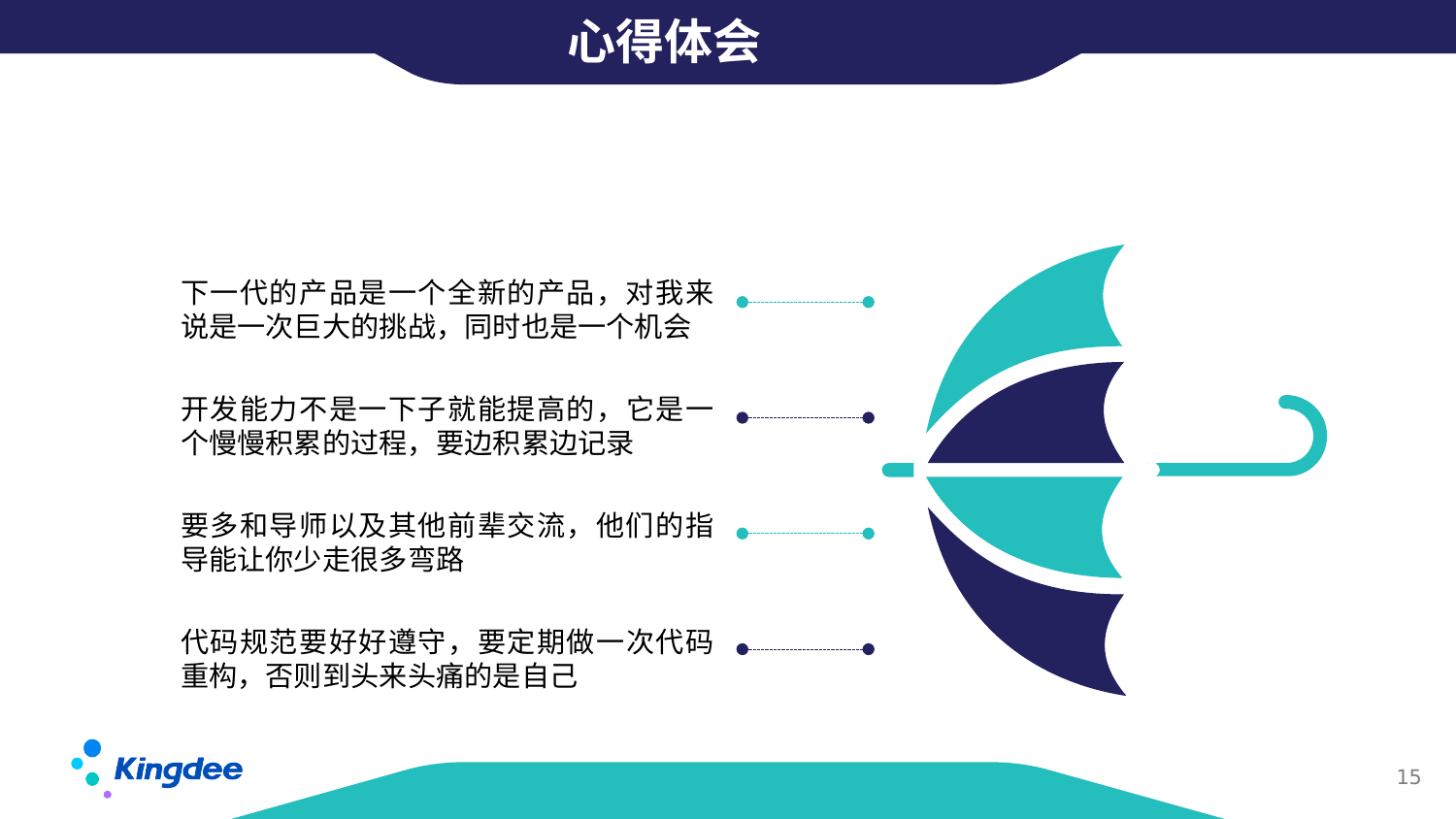

心得体会

下一代的产品是一个全新的产品，对我来说是一次巨大的挑战，同时也是一个机会
开发能力不是一下子就能提高的，它是一个慢慢积累的过程，要边积累边记录
要多和导师以及其他前辈交流，他们的指导能让你少走很多弯路
代码规范要好好遵守，要定期做一次代码重构，否则到头来头痛的是自己